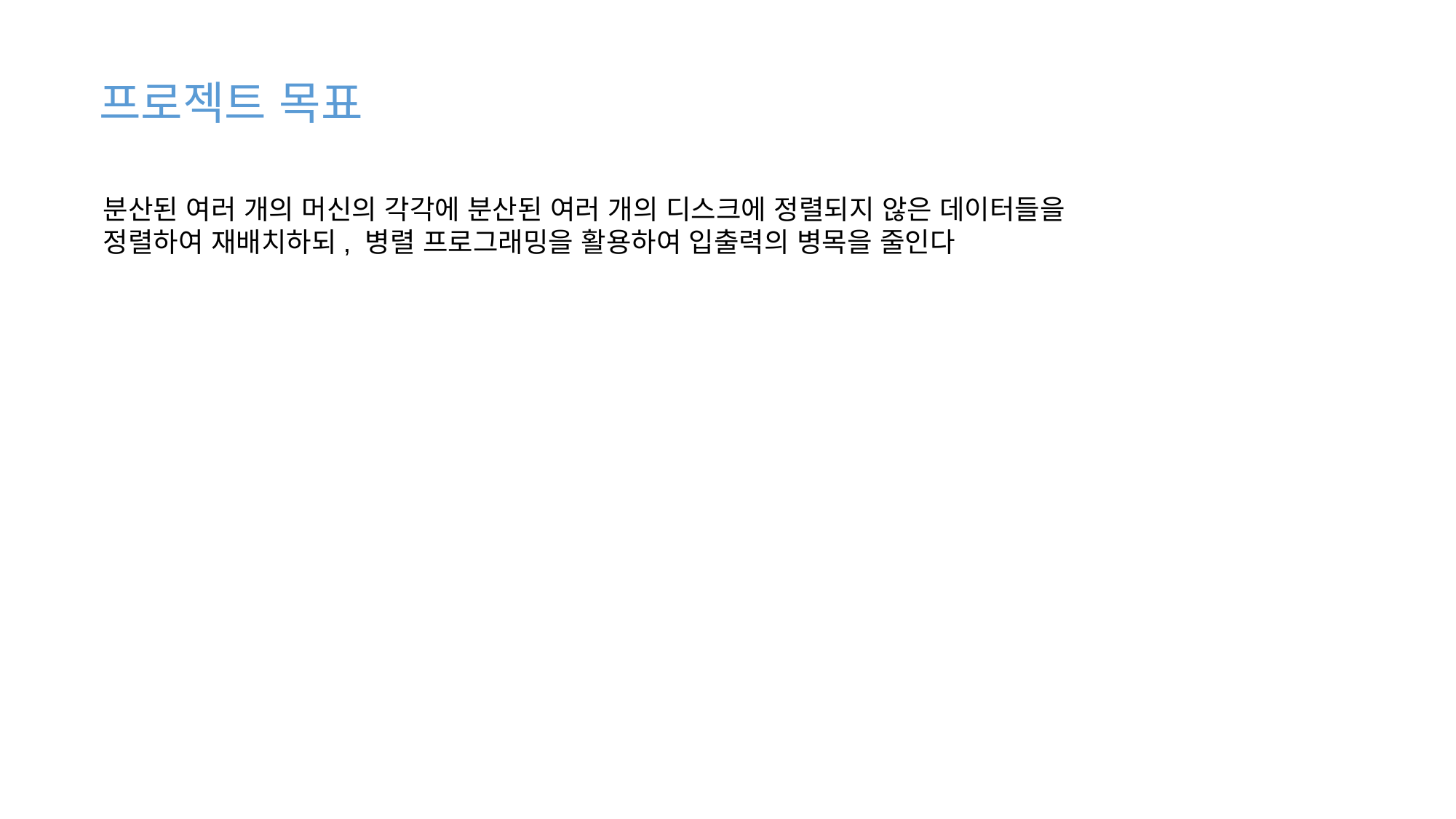

프로젝트 목표
분산된 여러 개의 머신의 각각에 분산된 여러 개의 디스크에 정렬되지 않은 데이터들을
정렬하여 재배치하되, 병렬 프로그래밍을 활용하여 입출력의 병목을 줄인다